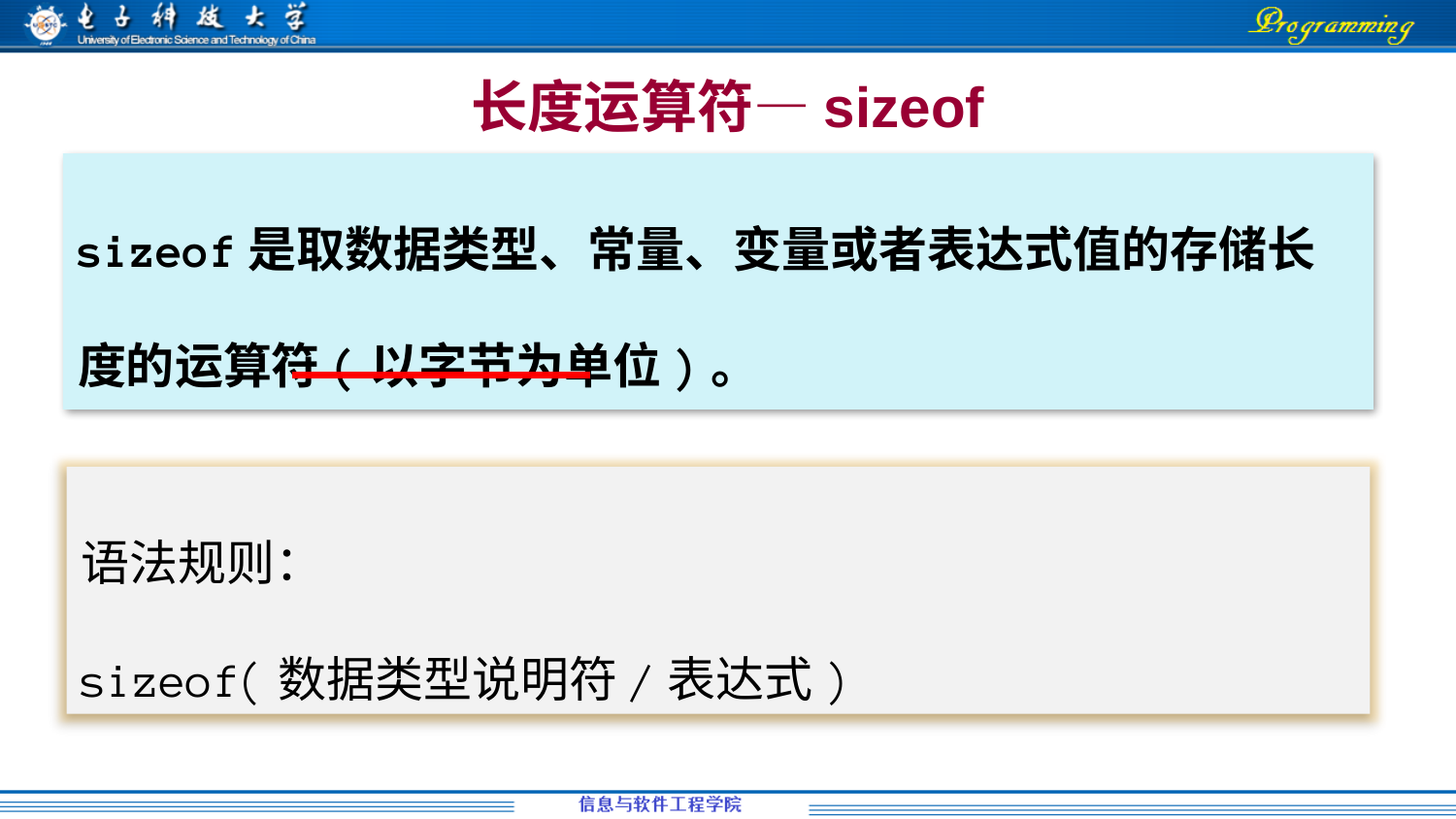

# 长度运算符—sizeof
sizeof是取数据类型、常量、变量或者表达式值的存储长度的运算符(以字节为单位)。
语法规则：
sizeof(数据类型说明符/表达式)